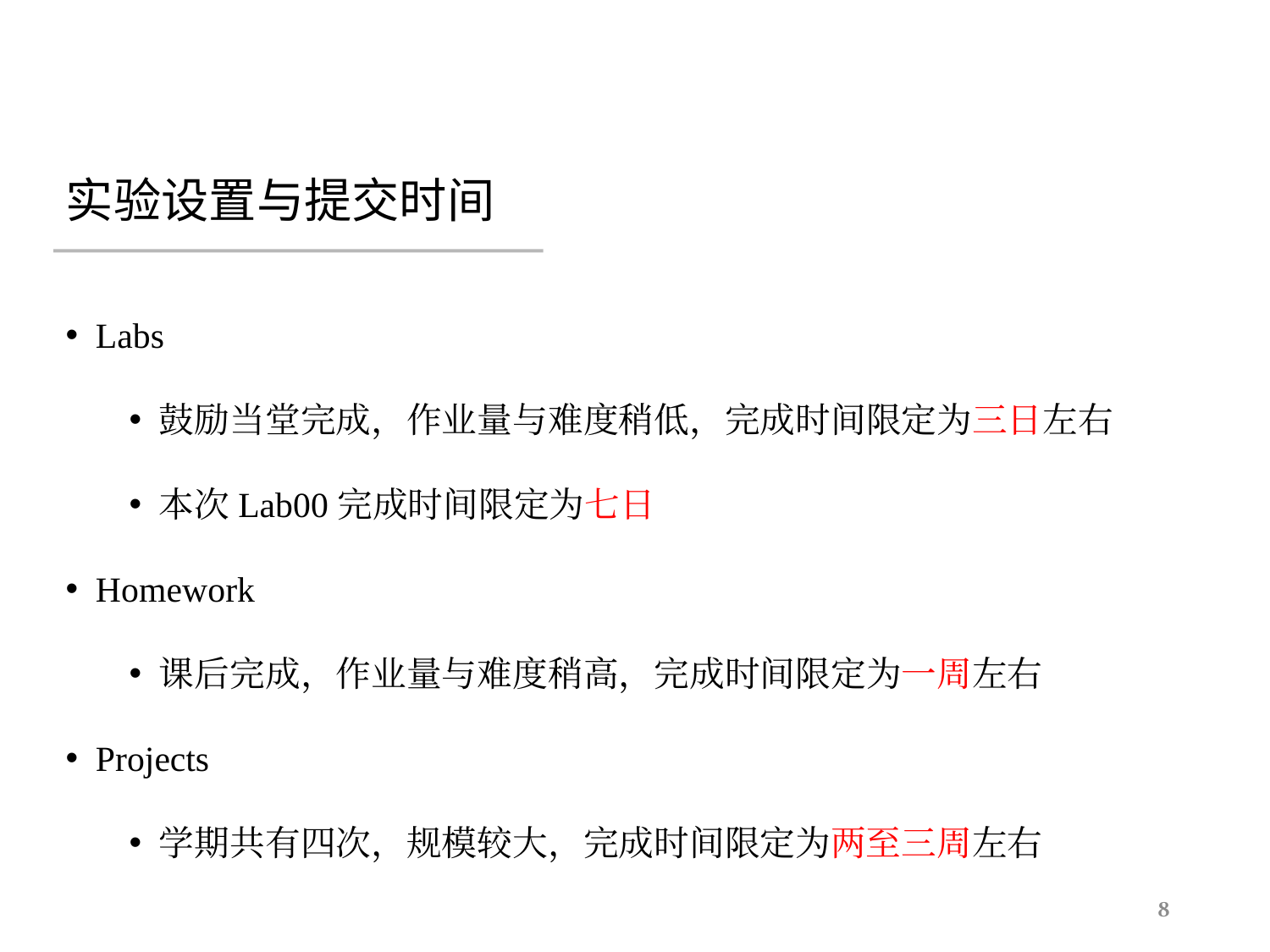

# 实验设置与提交时间
Labs
鼓励当堂完成，作业量与难度稍低，完成时间限定为三日左右
本次Lab00完成时间限定为七日
Homework
课后完成，作业量与难度稍高，完成时间限定为一周左右
Projects
学期共有四次，规模较大，完成时间限定为两至三周左右
8